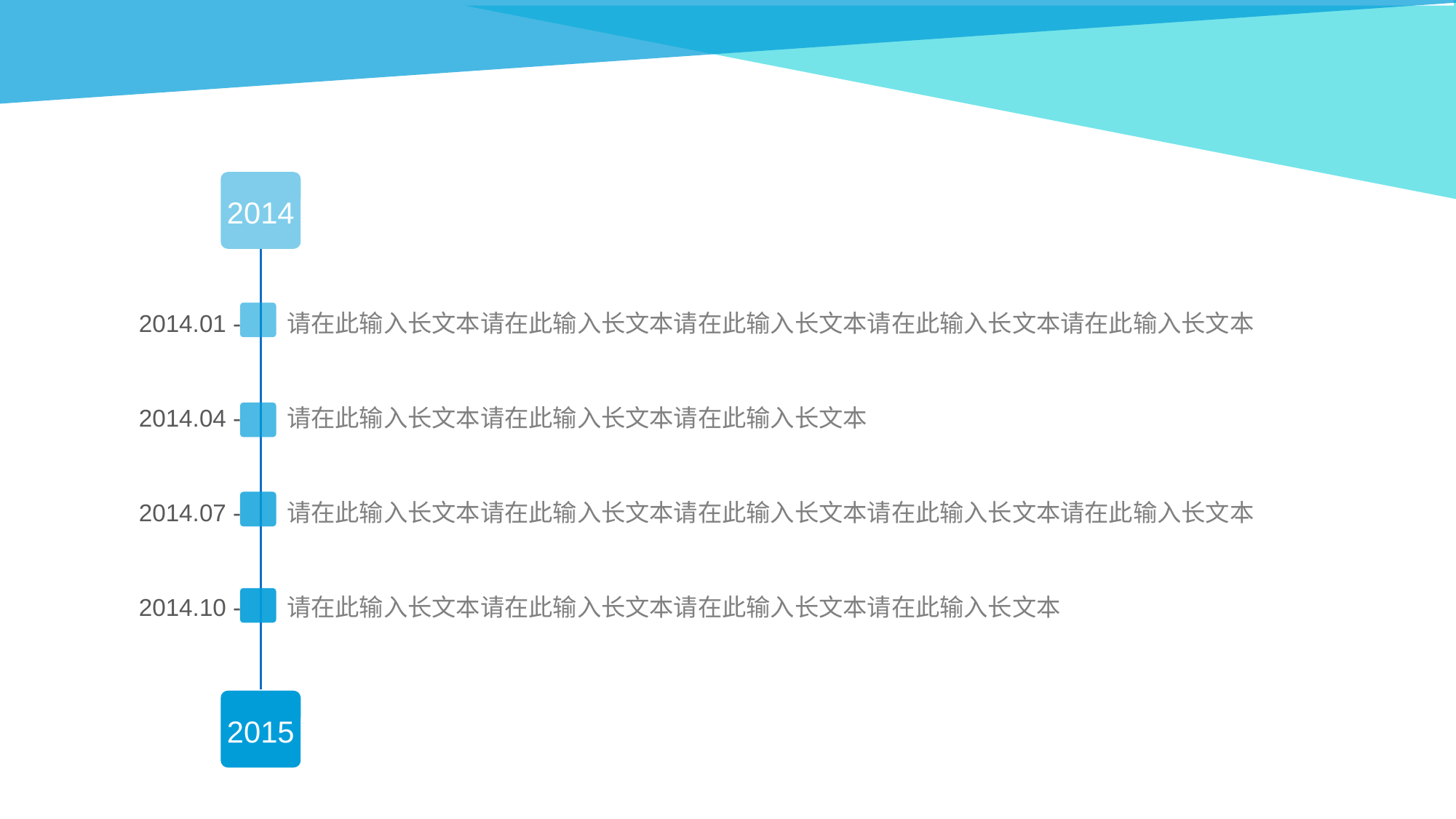

2014
2014.01 -
请在此输入长文本请在此输入长文本请在此输入长文本请在此输入长文本请在此输入长文本

2014.04 -
请在此输入长文本请在此输入长文本请在此输入长文本

2014.07 -

请在此输入长文本请在此输入长文本请在此输入长文本请在此输入长文本请在此输入长文本

2014.10 -
请在此输入长文本请在此输入长文本请在此输入长文本请在此输入长文本

2015